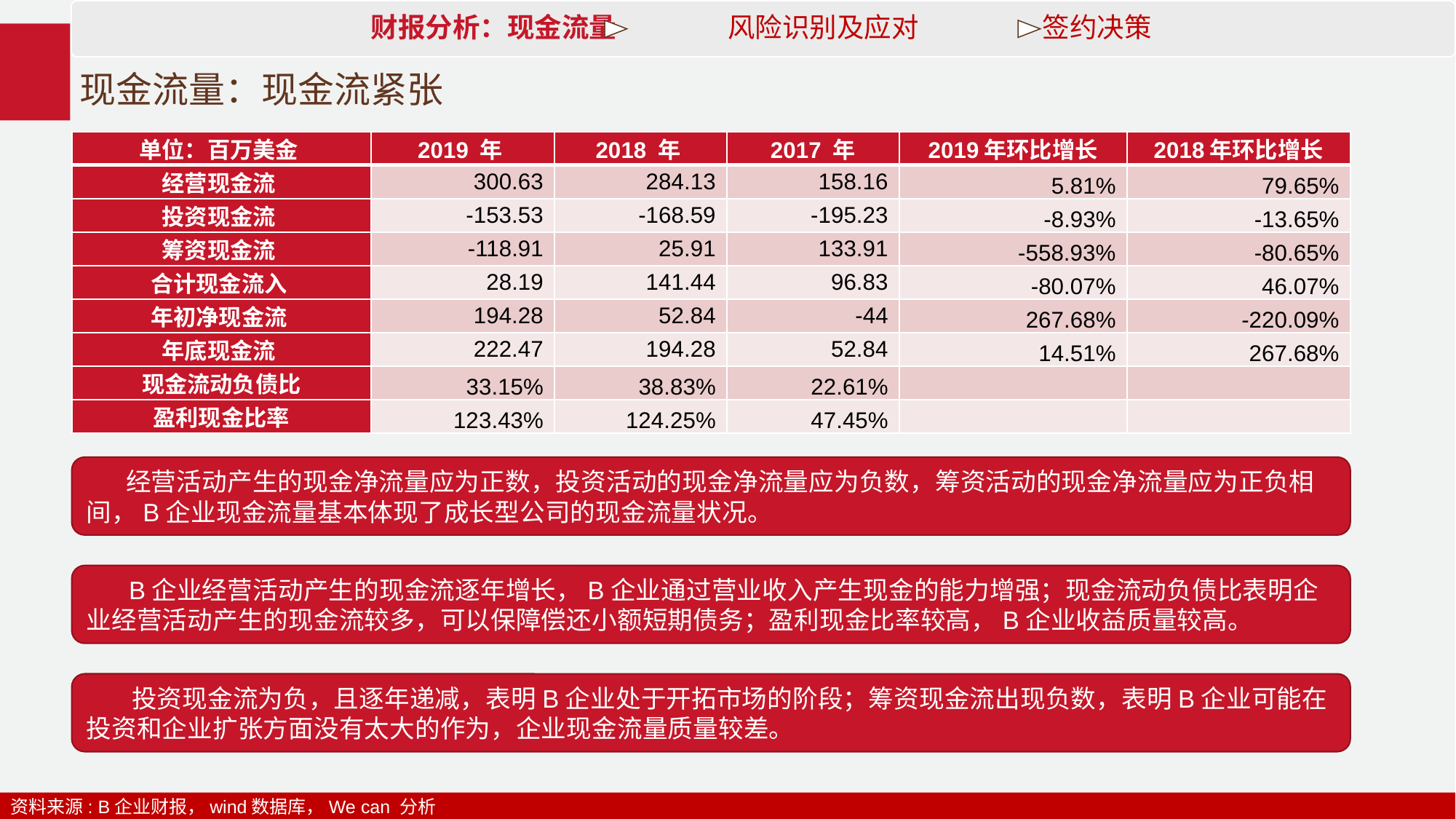

财报分析：现金流量                  风险识别及应对                    签约决策

# 现金流量：现金流紧张
| 单位：百万美金 | 2019 年 | 2018 年 | 2017 年 | 2019年环比增长 | 2018年环比增长 |
| --- | --- | --- | --- | --- | --- |
| 经营现金流 | 300.63 | 284.13 | 158.16 | 5.81% | 79.65% |
| 投资现金流 | -153.53 | -168.59 | -195.23 | -8.93% | -13.65% |
| 筹资现金流 | -118.91 | 25.91 | 133.91 | -558.93% | -80.65% |
| 合计现金流入 | 28.19 | 141.44 | 96.83 | -80.07% | 46.07% |
| 年初净现金流 | 194.28 | 52.84 | -44 | 267.68% | -220.09% |
| 年底现金流 | 222.47 | 194.28 | 52.84 | 14.51% | 267.68% |
| 现金流动负债比 | 33.15% | 38.83% | 22.61% |  |  |
| 盈利现金比率 | 123.43% | 124.25% | 47.45% |  |  |
      经营活动产生的现金净流量应为正数，投资活动的现金净流量应为负数，筹资活动的现金净流量应为正负相间，B企业现金流量基本体现了成长型公司的现金流量状况。
      B企业经营活动产生的现金流逐年增长，B企业通过营业收入产生现金的能力增强；现金流动负债比表明企业经营活动产生的现金流较多，可以保障偿还小额短期债务；盈利现金比率较高，B企业收益质量较高。
       投资现金流为负，且逐年递减，表明B企业处于开拓市场的阶段；筹资现金流出现负数，表明B企业可能在投资和企业扩张方面没有太大的作为，企业现金流量质量较差。
资料来源: B企业财报，wind数据库，We can 分析